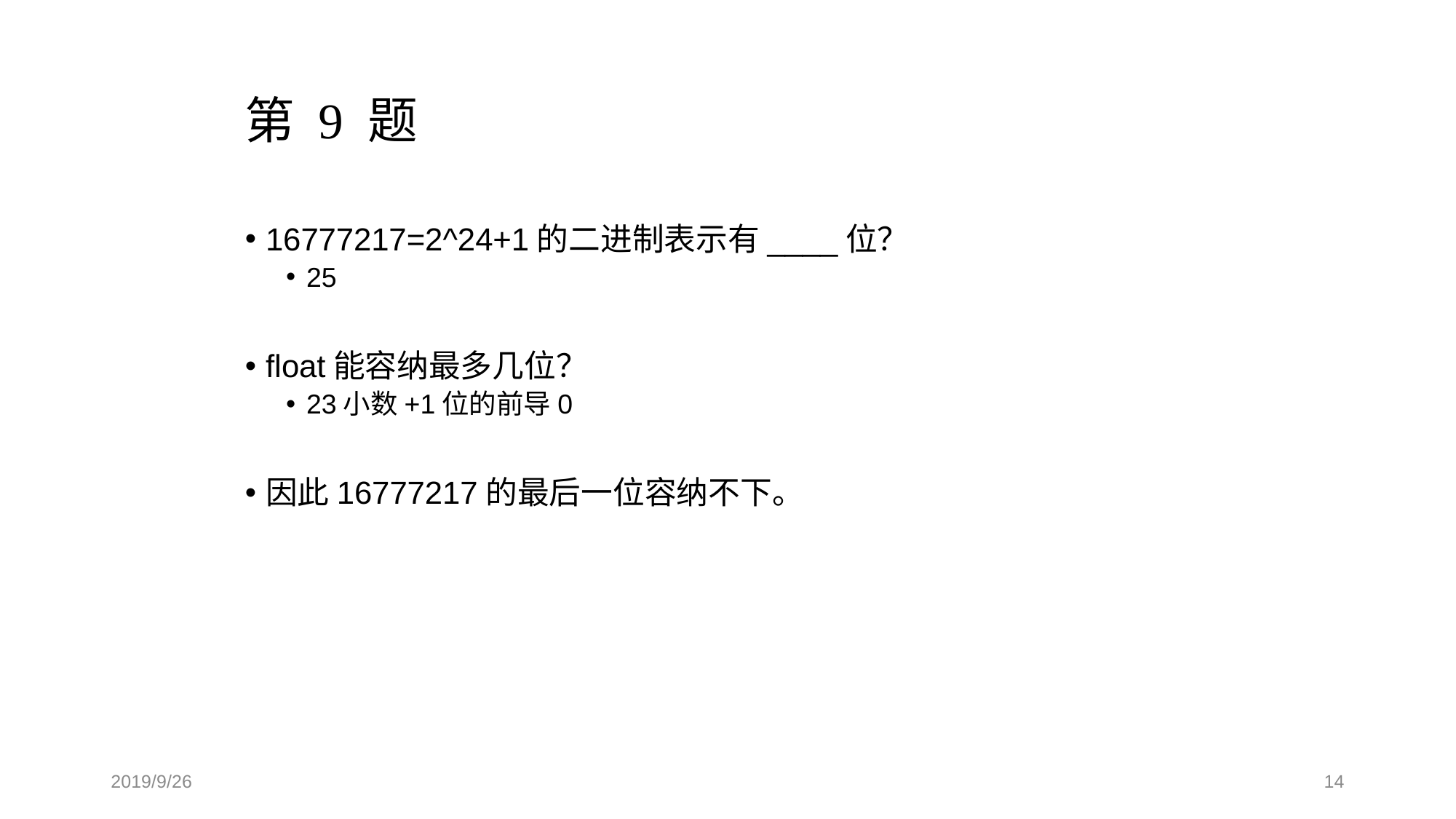

14
第 9 题
16777217=2^24+1的二进制表示有____位？
25

float能容纳最多几位？
23小数+1位的前导0

因此16777217的最后一位容纳不下。
2019/9/26
14